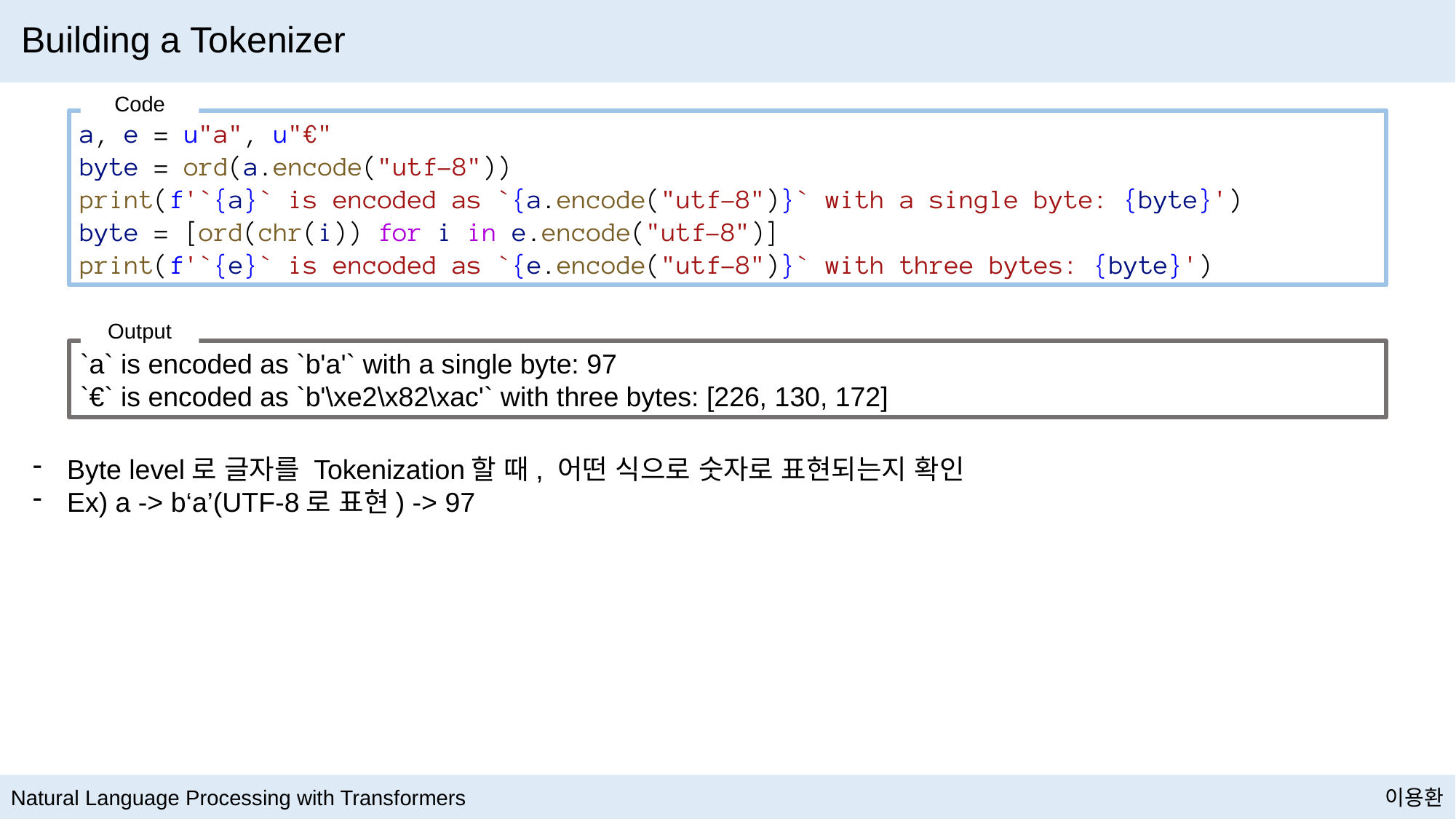

# Building a Tokenizer
Code
a, e = u"a", u"€"
byte = ord(a.encode("utf-8"))
print(f'`{a}` is encoded as `{a.encode("utf-8")}` with a single byte: {byte}')
byte = [ord(chr(i)) for i in e.encode("utf-8")]
print(f'`{e}` is encoded as `{e.encode("utf-8")}` with three bytes: {byte}')
Output
`a` is encoded as `b'a'` with a single byte: 97
`€` is encoded as `b'\xe2\x82\xac'` with three bytes: [226, 130, 172]
Byte level로 글자를 Tokenization할 때, 어떤 식으로 숫자로 표현되는지 확인
Ex) a -> b‘a’(UTF-8로 표현) -> 97